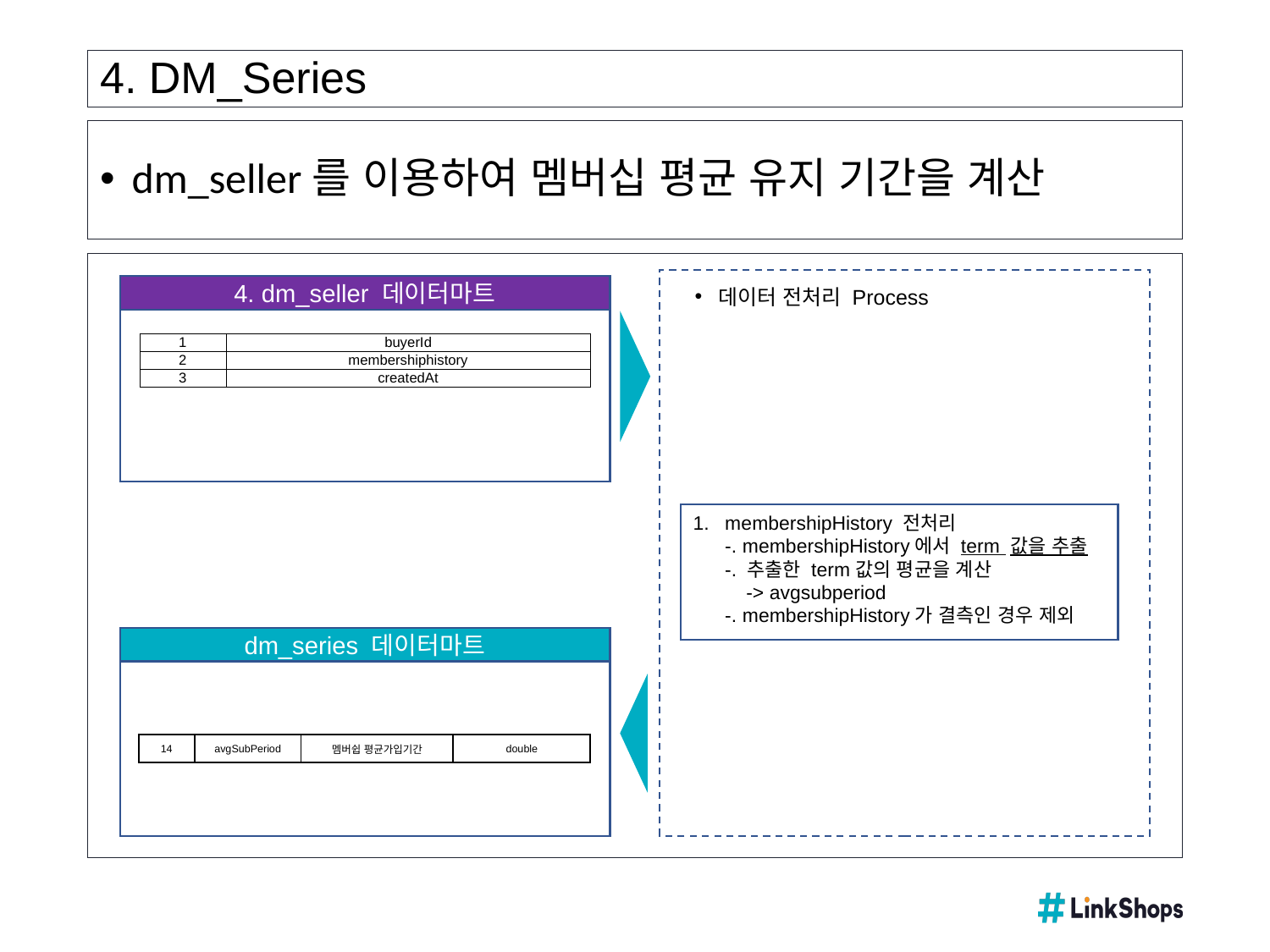

# 4. DM_Series
dm_seller를 이용하여 멤버십 평균 유지 기간을 계산

4. dm_seller 데이터마트
데이터 전처리 Process

| 1 | buyerId |
| --- | --- |
| 2 | membershiphistory |
| 3 | createdAt |

membershipHistory 전처리
-. membershipHistory에서 term 값을 추출
-. 추출한 term값의 평균을 계산
   -> avgsubperiod
-. membershipHistory가 결측인 경우 제외
dm_series 데이터마트

| 14 | avgSubPeriod | 멤버쉽 평균가입기간 | double |
| --- | --- | --- | --- |